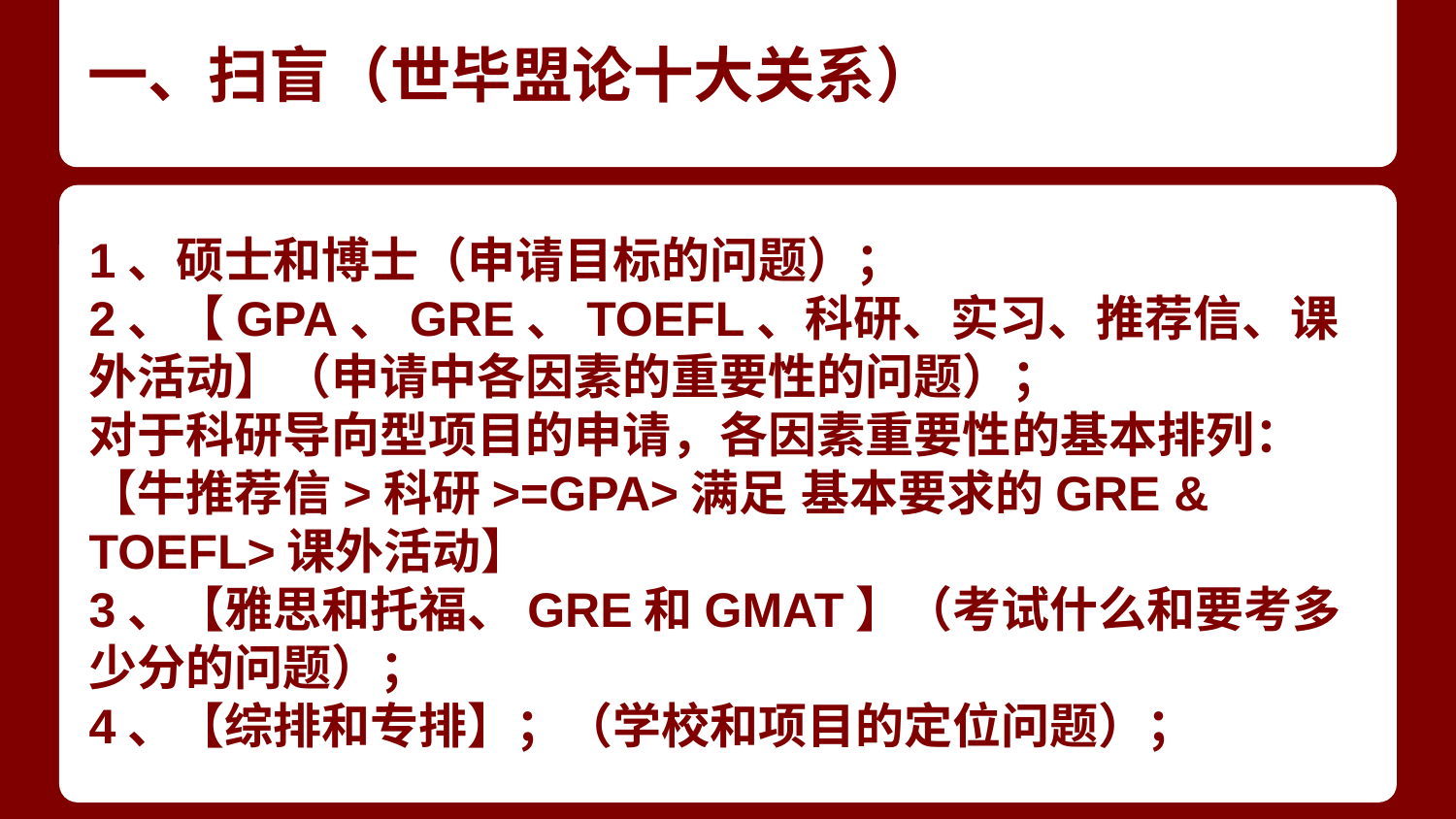

# 一、扫盲（世毕盟论十大关系）
1、硕士和博士（申请目标的问题）；
2、【GPA、GRE、TOEFL、科研、实习、推荐信、课外活动】（申请中各因素的重要性的问题）；
对于科研导向型项目的申请，各因素重要性的基本排列：【牛推荐信>科研>=GPA>满足 基本要求的GRE & TOEFL>课外活动】
3、【雅思和托福、GRE和GMAT】（考试什么和要考多少分的问题）；
4、【综排和专排】；（学校和项目的定位问题）；